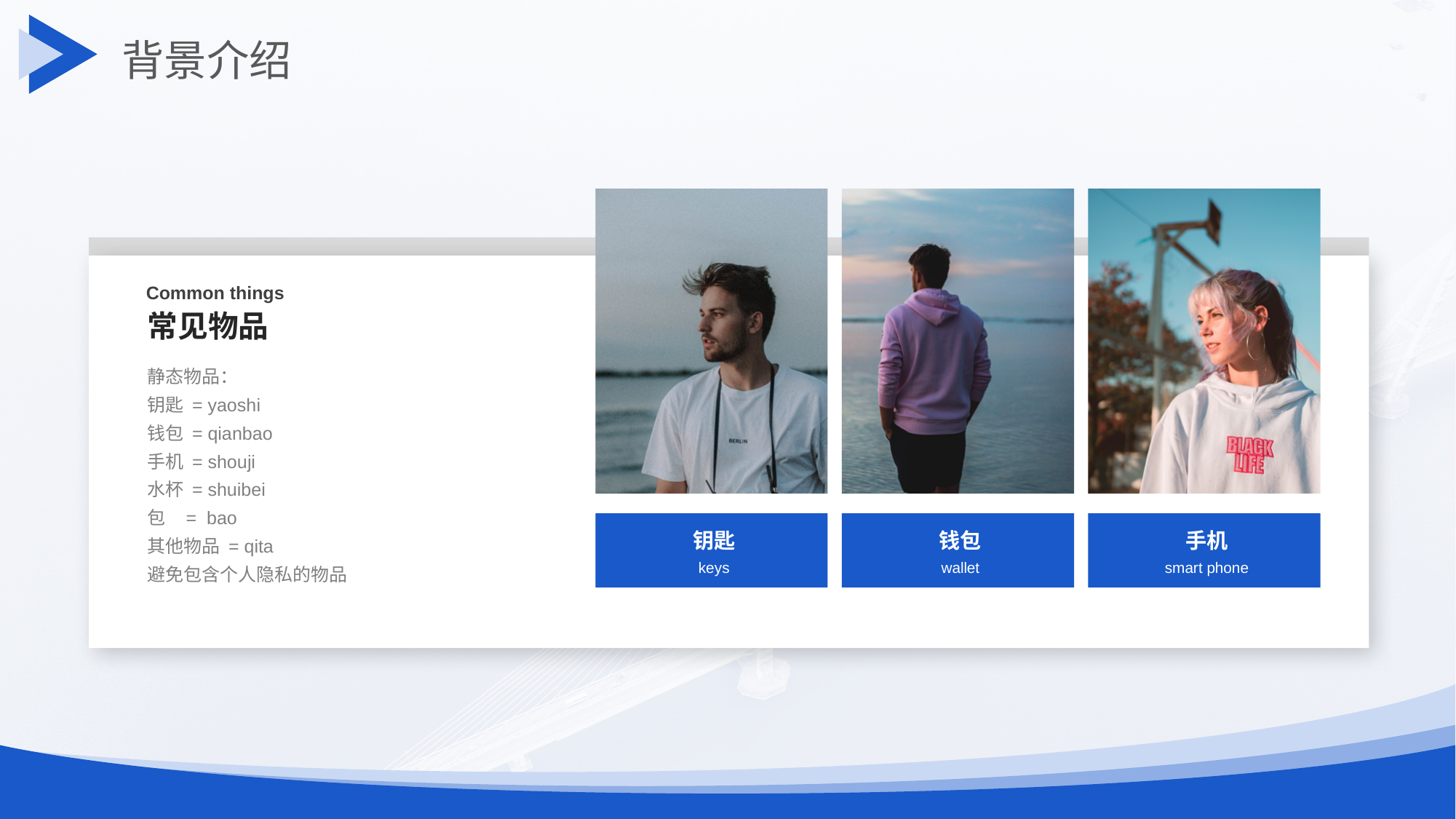

背景介绍

Common things
常见物品
静态物品：
钥匙 = yaoshi
钱包 = qianbao
手机 = shouji
水杯 = shuibei
包    =  bao
其他物品 = qita
避免包含个人隐私的物品

钥匙
keys

钱包
wallet

手机
smart phone